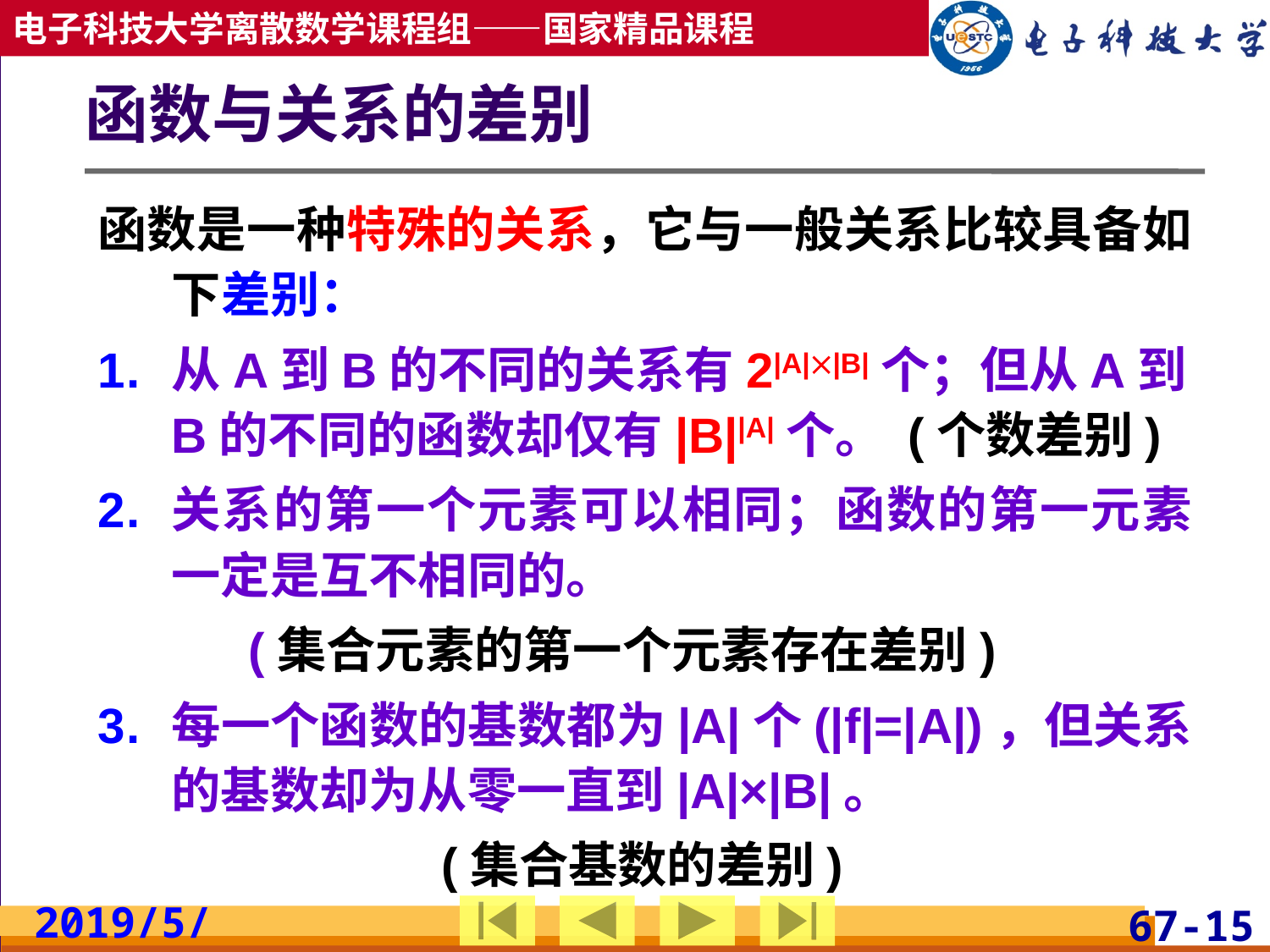

# 函数与关系的差别
函数是一种特殊的关系，它与一般关系比较具备如下差别：
从A到B的不同的关系有2|A|×|B|个；但从A到B的不同的函数却仅有|B||A|个。 (个数差别)
关系的第一个元素可以相同；函数的第一元素一定是互不相同的。
           (集合元素的第一个元素存在差别)
每一个函数的基数都为|A|个(|f|=|A|)，但关系的基数却为从零一直到|A|×|B|。
                         (集合基数的差别)
2019/5/8